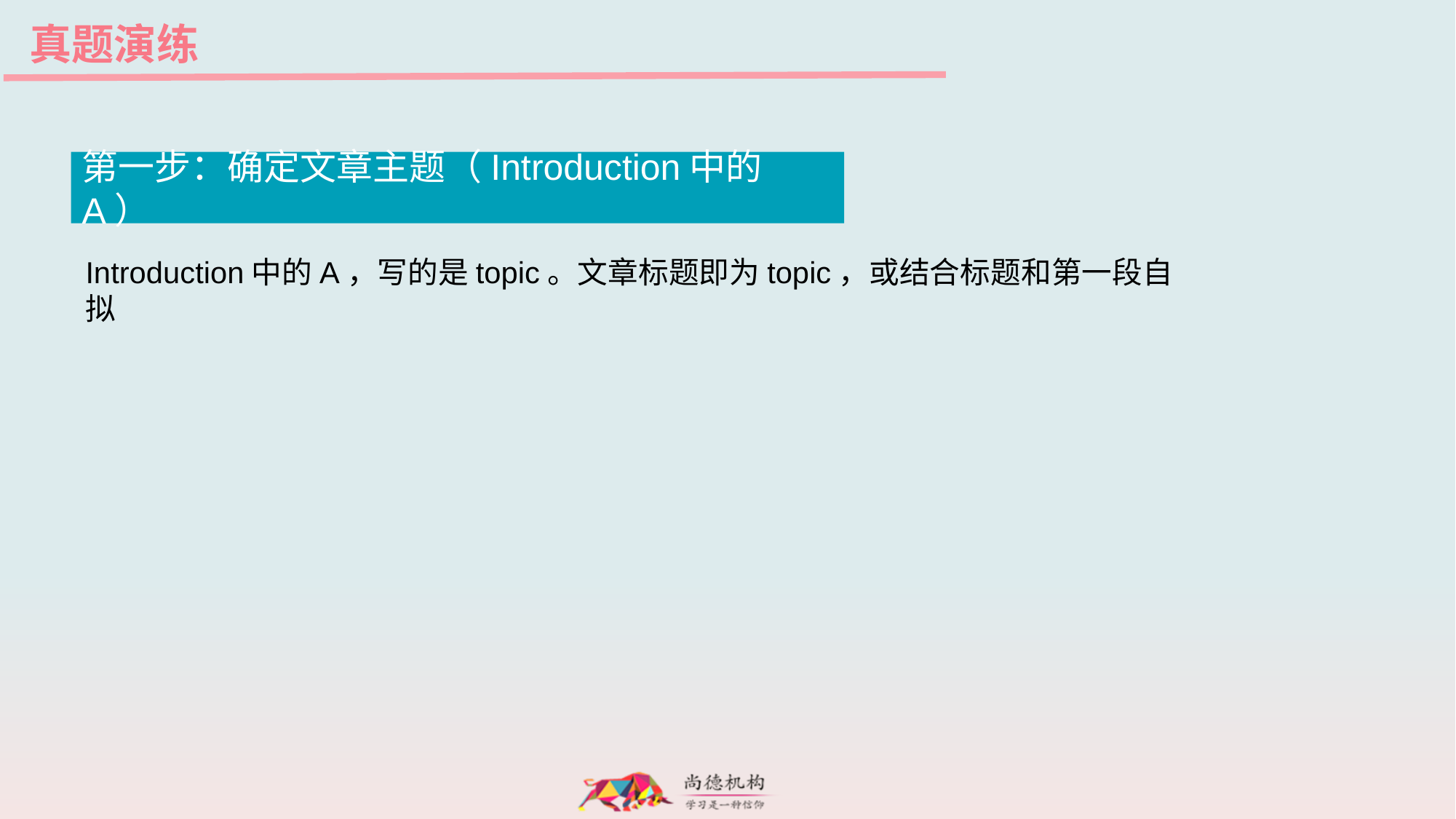

真题演练
第一步：确定文章主题（Introduction中的A）
Introduction中的A，写的是topic。文章标题即为topic，或结合标题和第一段自拟